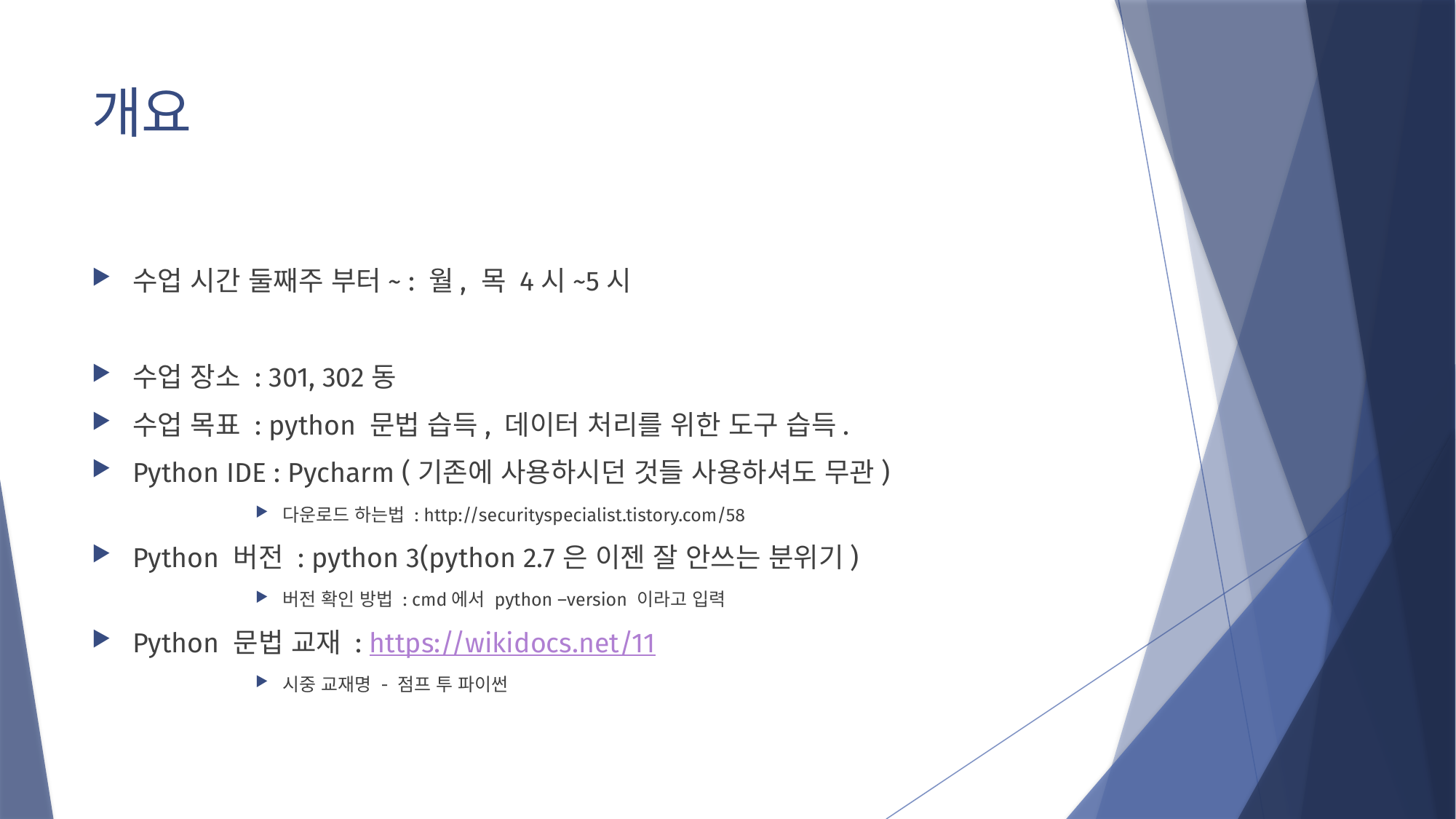

# 개요
수업 시간 둘째주 부터~ : 월, 목 4시~5시

수업 장소 : 301, 302동
수업 목표 : python 문법 습득, 데이터 처리를 위한 도구 습득.
Python IDE : Pycharm (기존에 사용하시던 것들 사용하셔도 무관)
다운로드 하는법 : http://securityspecialist.tistory.com/58
Python 버전 : python 3(python 2.7은 이젠 잘 안쓰는 분위기)
버전 확인 방법 : cmd에서 python –version 이라고 입력
Python 문법 교재 : https://wikidocs.net/11
시중 교재명 - 점프 투 파이썬